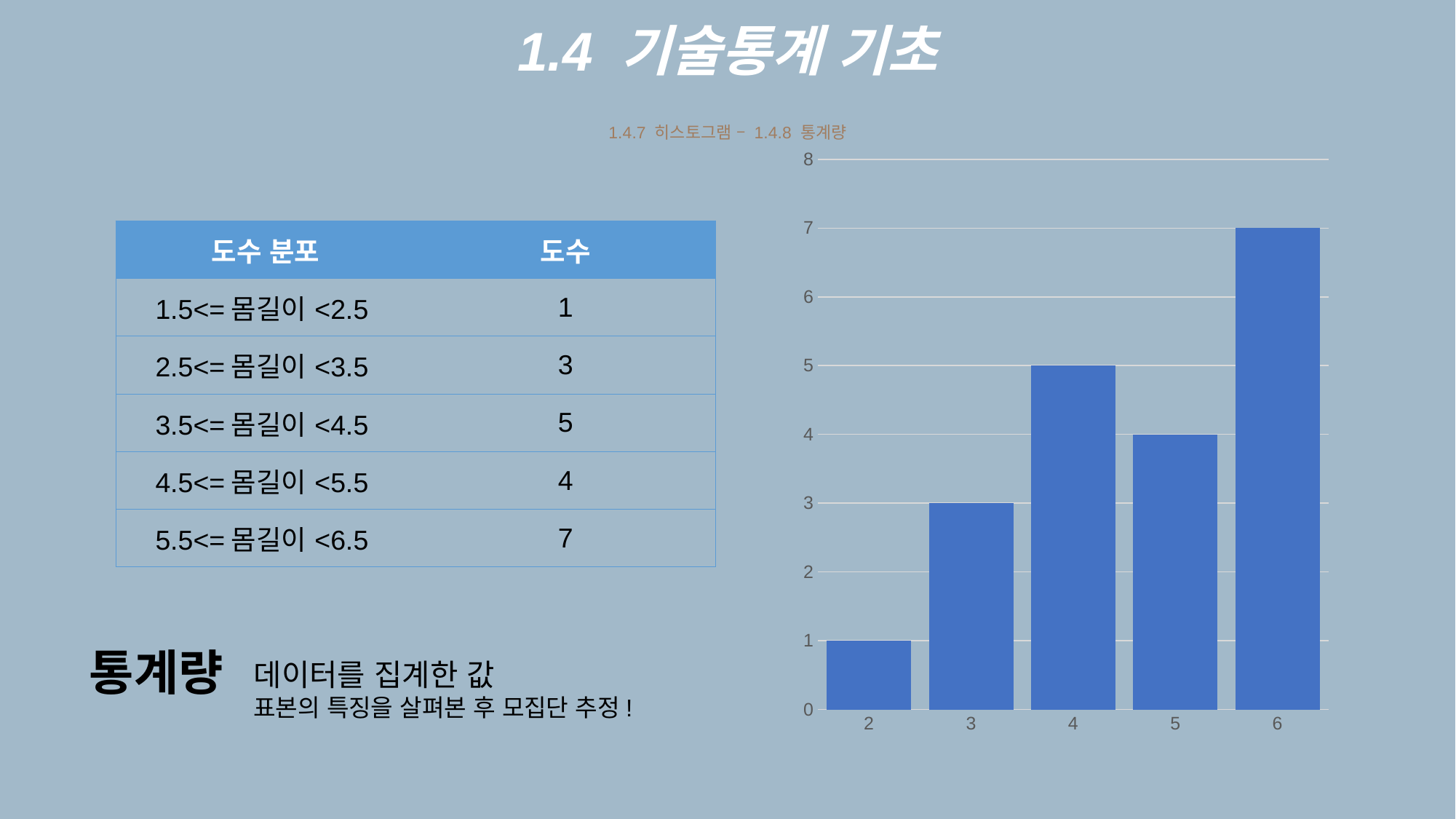

1.4 기술통계 기초
1.4.7 히스토그램 – 1.4.8 통계량

### Chart

| Category | 계열 1 |
|---|---|
| 2 | 1.0 |
| 3 | 3.0 |
| 4 | 5.0 |
| 5 | 4.0 |
| 6 | 7.0 |
| 도수 분포 | 도수 |
| --- | --- |
| 1.5<=몸길이<2.5 | 1 |
| 2.5<=몸길이<3.5 | 3 |
| 3.5<=몸길이<4.5 | 5 |
| 4.5<=몸길이<5.5 | 4 |
| 5.5<=몸길이<6.5 | 7 |
통계량
데이터를 집계한 값
표본의 특징을 살펴본 후 모집단 추정!